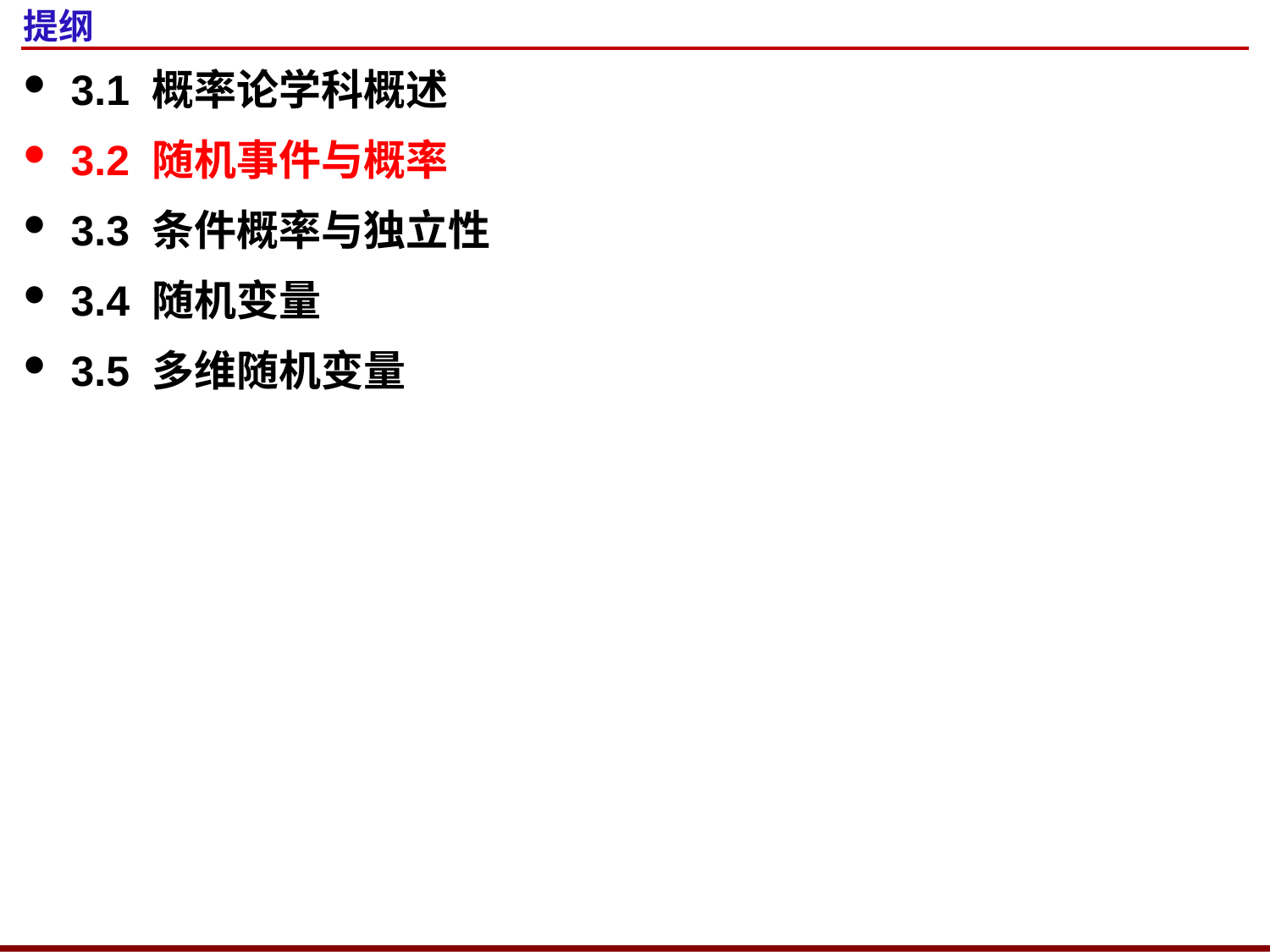

# 提纲
3.1 概率论学科概述
3.2 随机事件与概率
3.3 条件概率与独立性
3.4 随机变量
3.5 多维随机变量